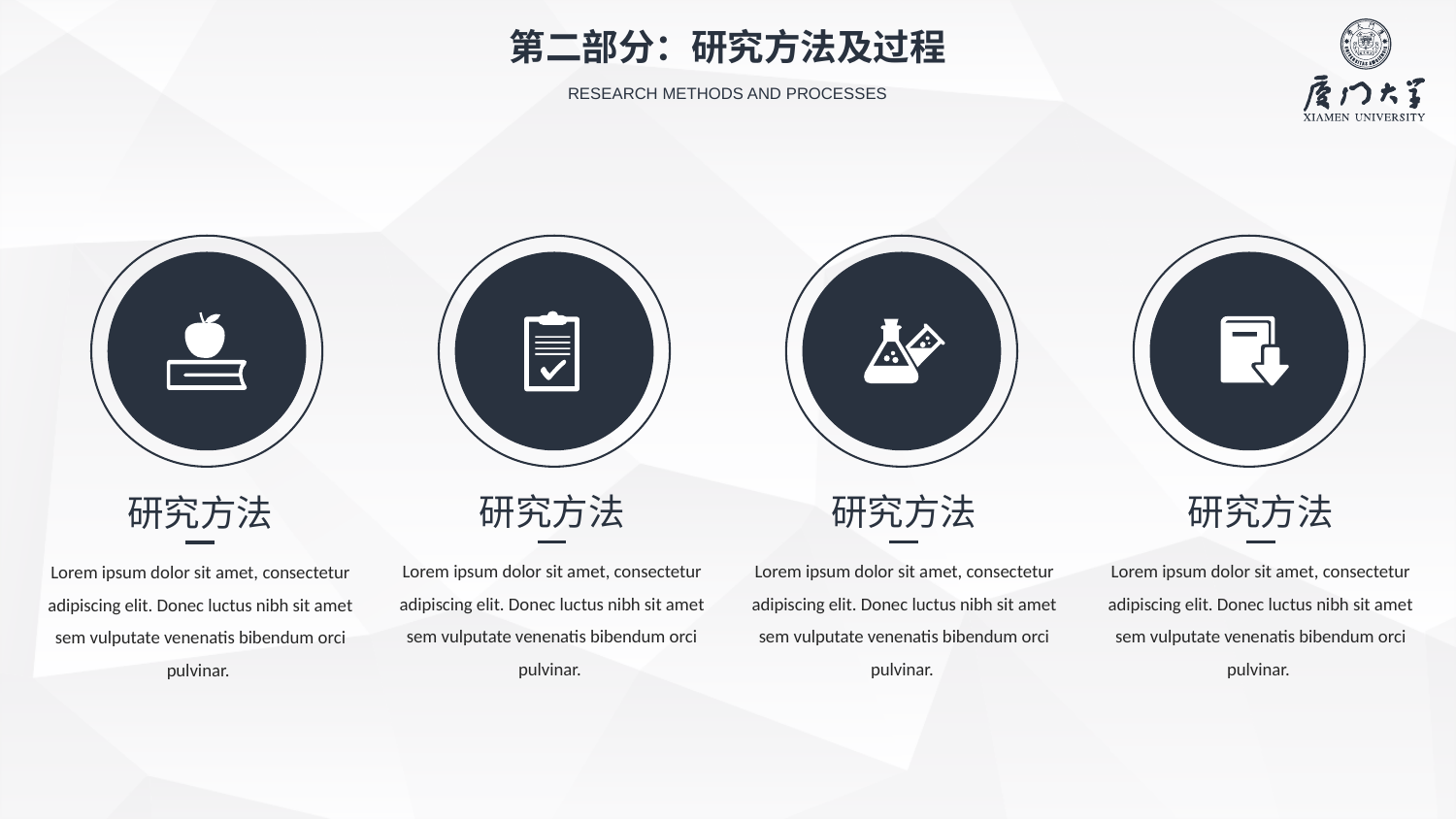

第二部分：研究方法及过程
RESEARCH METHODS AND PROCESSES

研究方法
研究方法
研究方法
研究方法
Lorem ipsum dolor sit amet, consectetur adipiscing elit. Donec luctus nibh sit amet sem vulputate venenatis bibendum orci pulvinar.
Lorem ipsum dolor sit amet, consectetur adipiscing elit. Donec luctus nibh sit amet sem vulputate venenatis bibendum orci pulvinar.
Lorem ipsum dolor sit amet, consectetur adipiscing elit. Donec luctus nibh sit amet sem vulputate venenatis bibendum orci pulvinar.
Lorem ipsum dolor sit amet, consectetur adipiscing elit. Donec luctus nibh sit amet sem vulputate venenatis bibendum orci pulvinar.